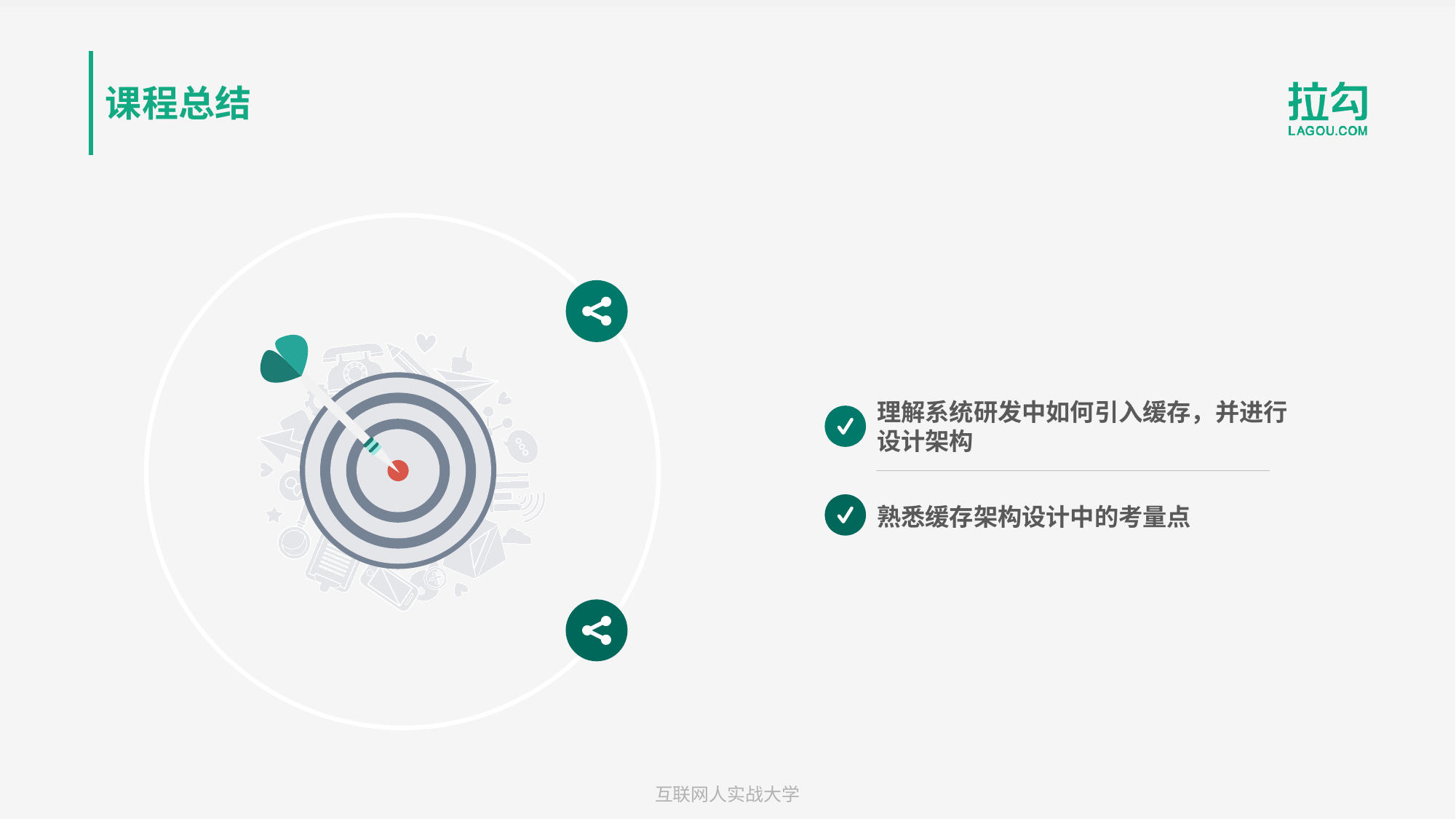

课程总结

理解系统研发中如何引入缓存，并进行设计架构

熟悉缓存架构设计中的考量点